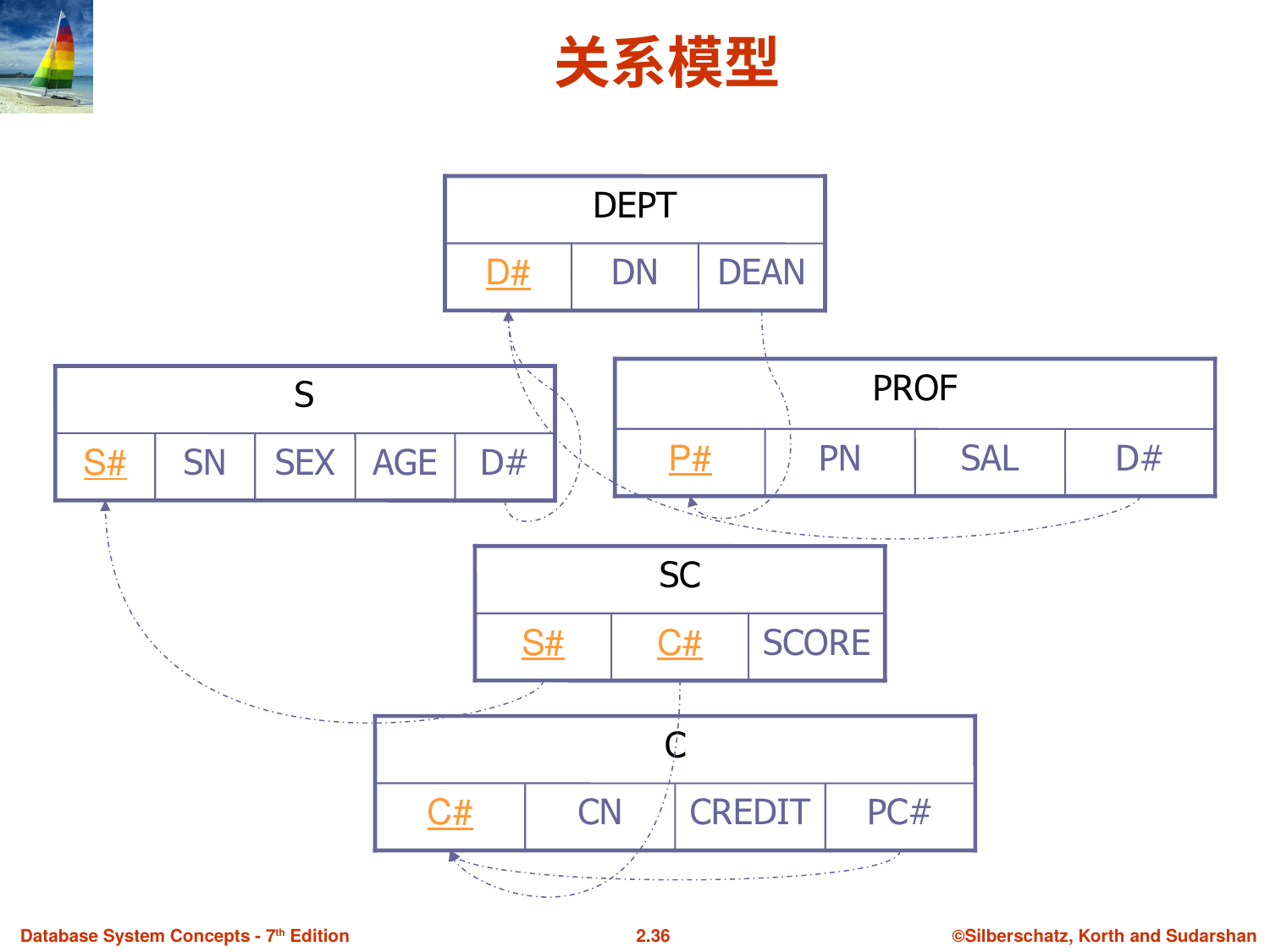

# 关系模型
DEPT

D#

DN

DEAN

PROF

S

P#

PN

SAL

D#

S#

SN

SEX

AGE

D#

SC

S#

C#

SCORE

C

C#

CN

CREDIT

PC#